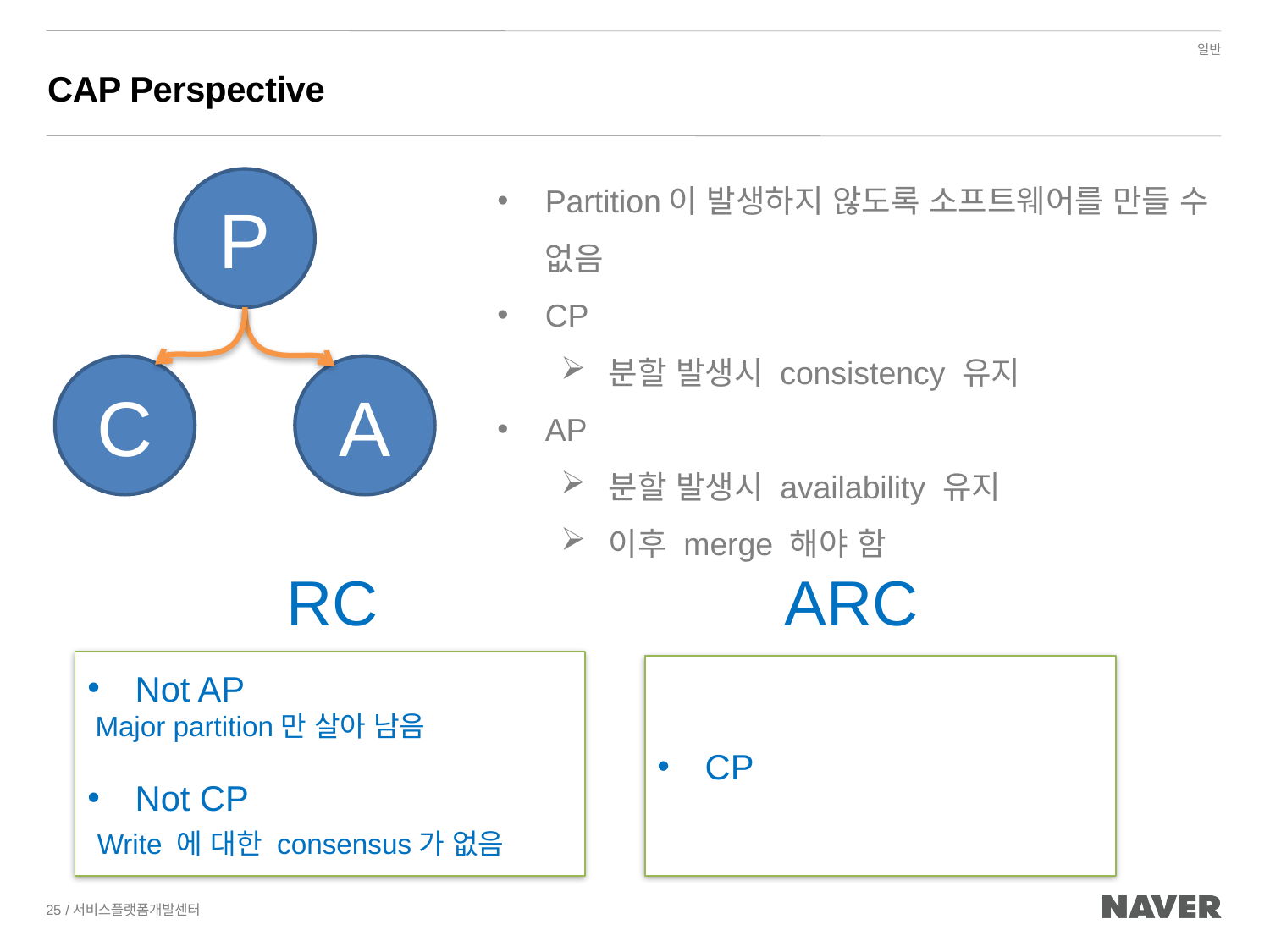

# CAP Perspective
Partition이 발생하지 않도록 소프트웨어를 만들 수 없음
CP
분할 발생시 consistency 유지
AP
분할 발생시 availability 유지
이후 merge 해야 함
P
C
A
RC
ARC
Not AP
 Major partition만 살아 남음

Not CP
 Write 에 대한 consensus가 없음
CP